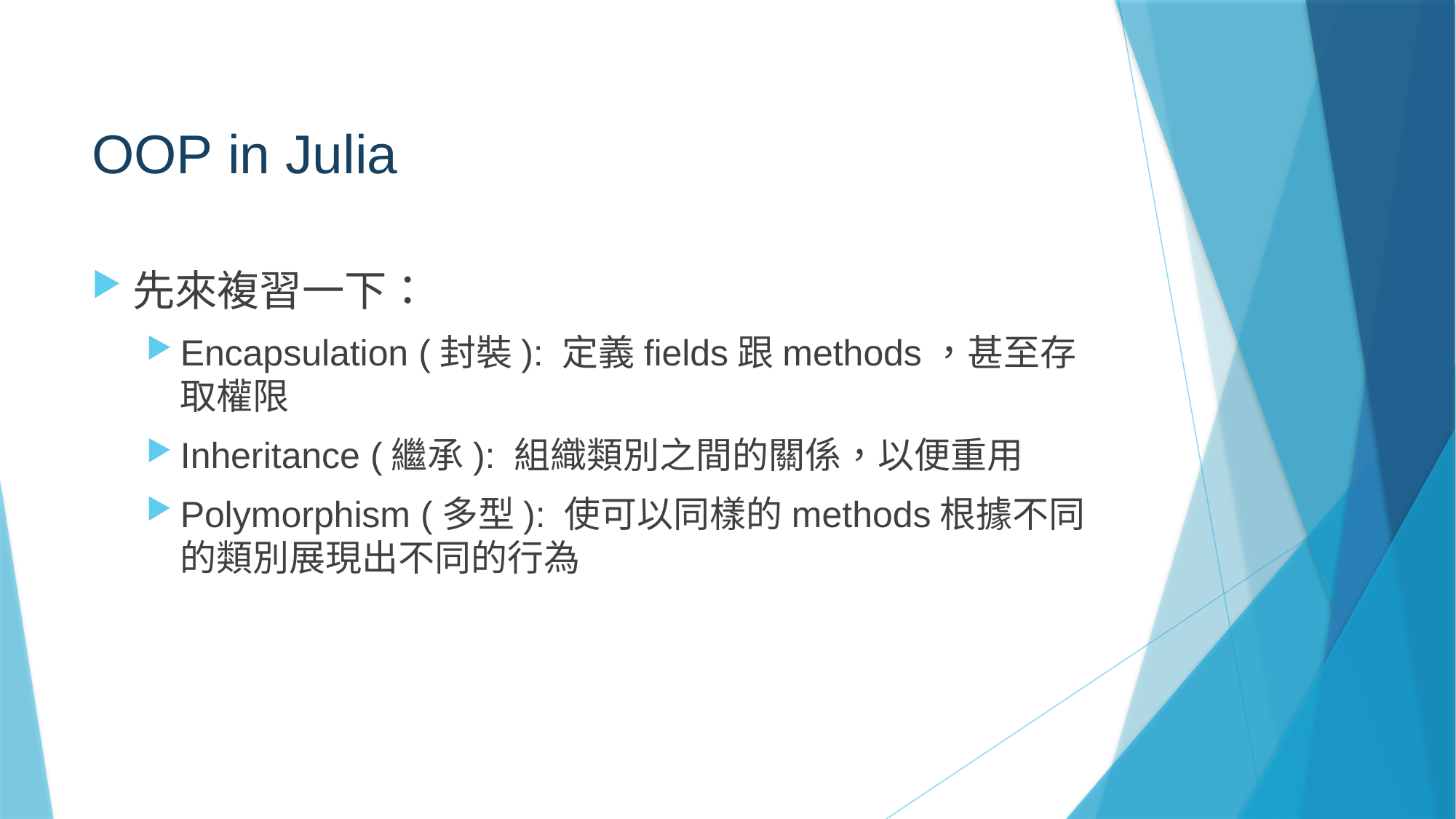

# OOP in Julia
先來複習一下：
Encapsulation (封裝): 定義fields跟methods，甚至存取權限
Inheritance (繼承): 組織類別之間的關係，以便重用
Polymorphism (多型): 使可以同樣的methods根據不同的類別展現出不同的行為